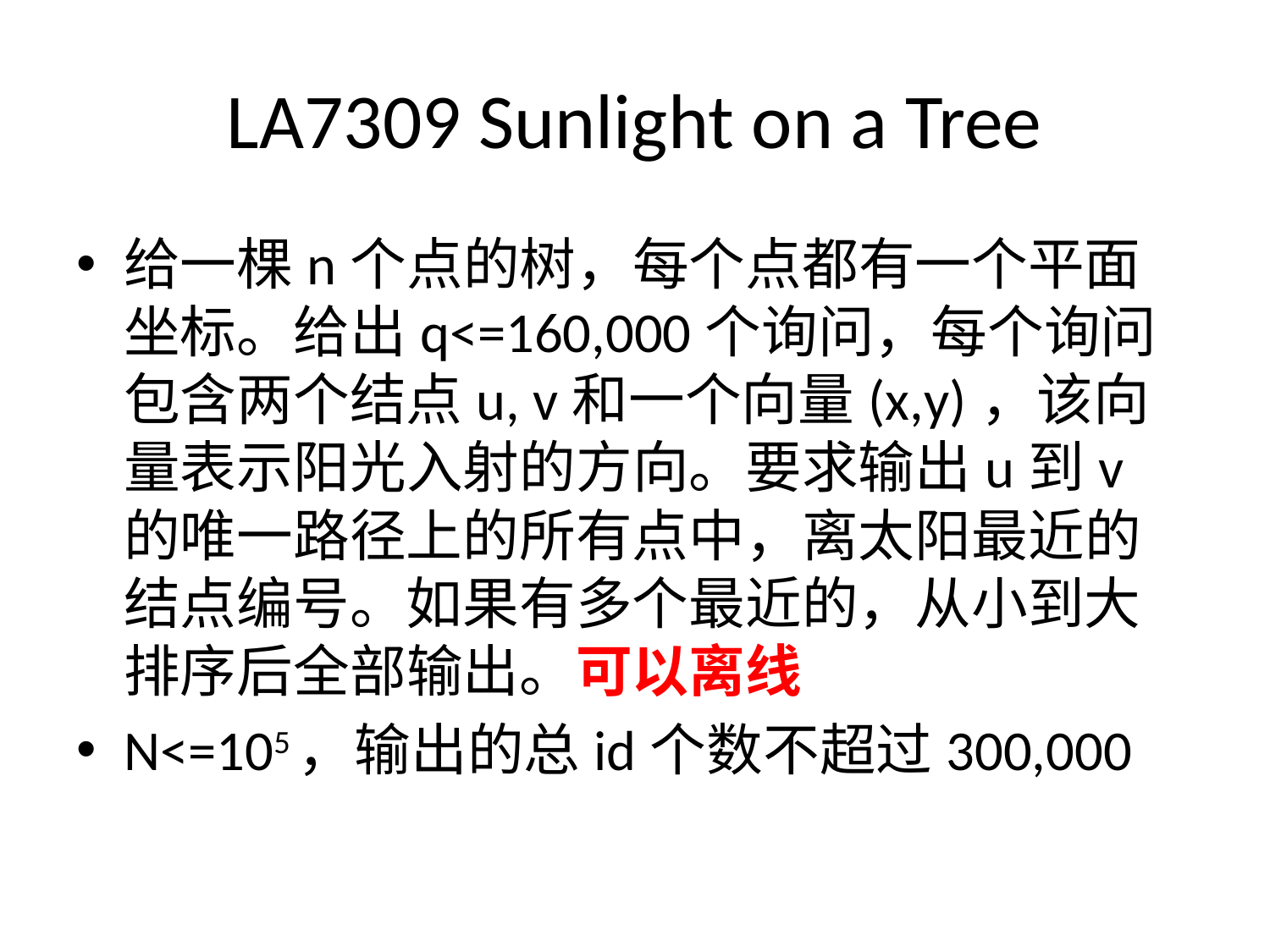

# LA7309 Sunlight on a Tree
给一棵n个点的树，每个点都有一个平面坐标。给出q<=160,000个询问，每个询问包含两个结点u, v和一个向量(x,y)，该向量表示阳光入射的方向。要求输出u到v的唯一路径上的所有点中，离太阳最近的结点编号。如果有多个最近的，从小到大排序后全部输出。可以离线
N<=105，输出的总id个数不超过300,000